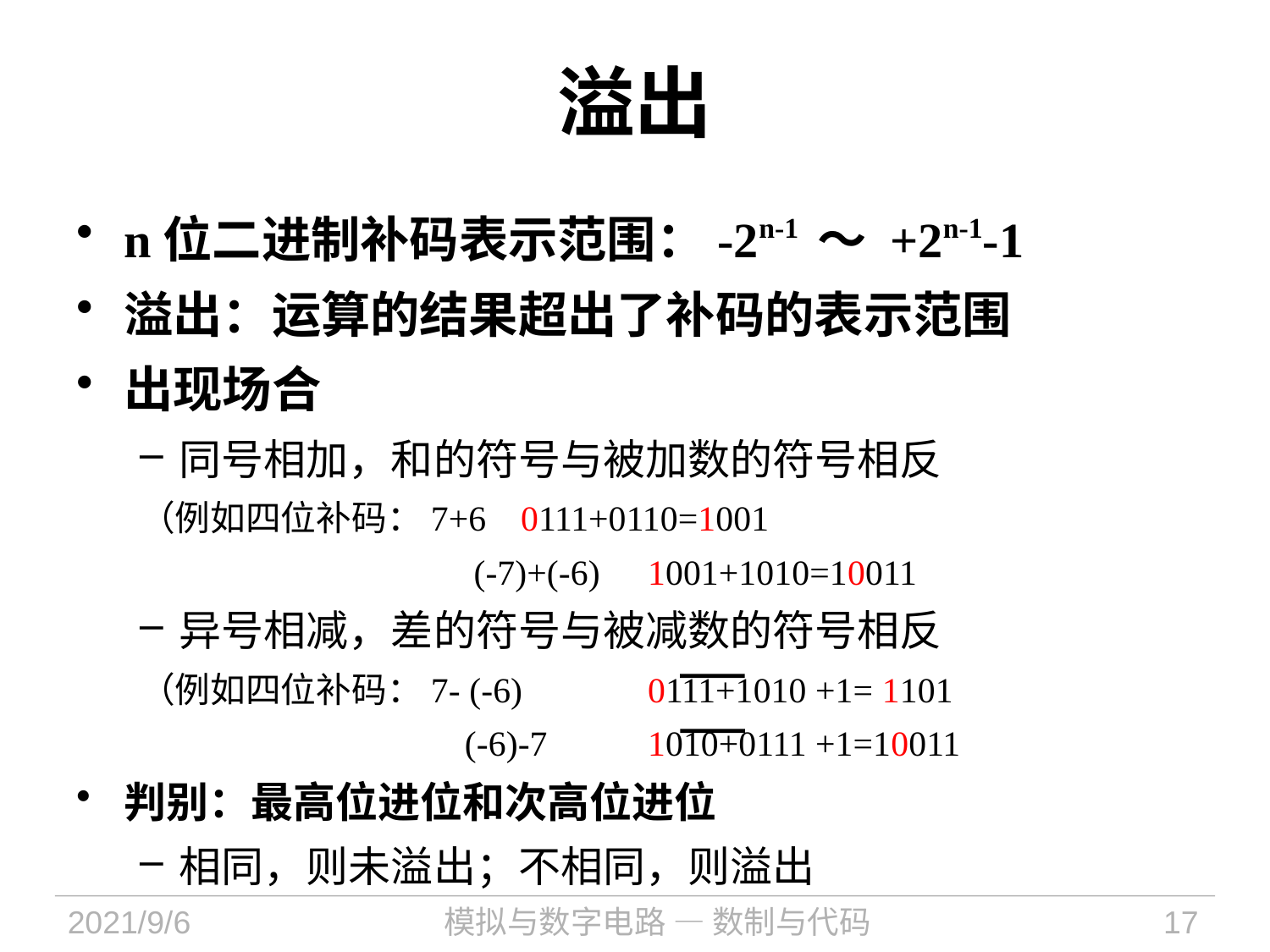

# 溢出
n位二进制补码表示范围：-2n-1 ～ +2n-1-1
溢出：运算的结果超出了补码的表示范围
出现场合
同号相加，和的符号与被加数的符号相反
（例如四位补码：7+6 	0111+0110=1001
		         (-7)+(-6) 	1001+1010=10011
异号相减，差的符号与被减数的符号相反
（例如四位补码：7- (-6) 	0111+1010 +1= 1101
		        (-6)-7 	1010+0111 +1=10011
判别：最高位进位和次高位进位
相同，则未溢出；不相同，则溢出

2021/9/6
模拟与数字电路 — 数制与代码
17